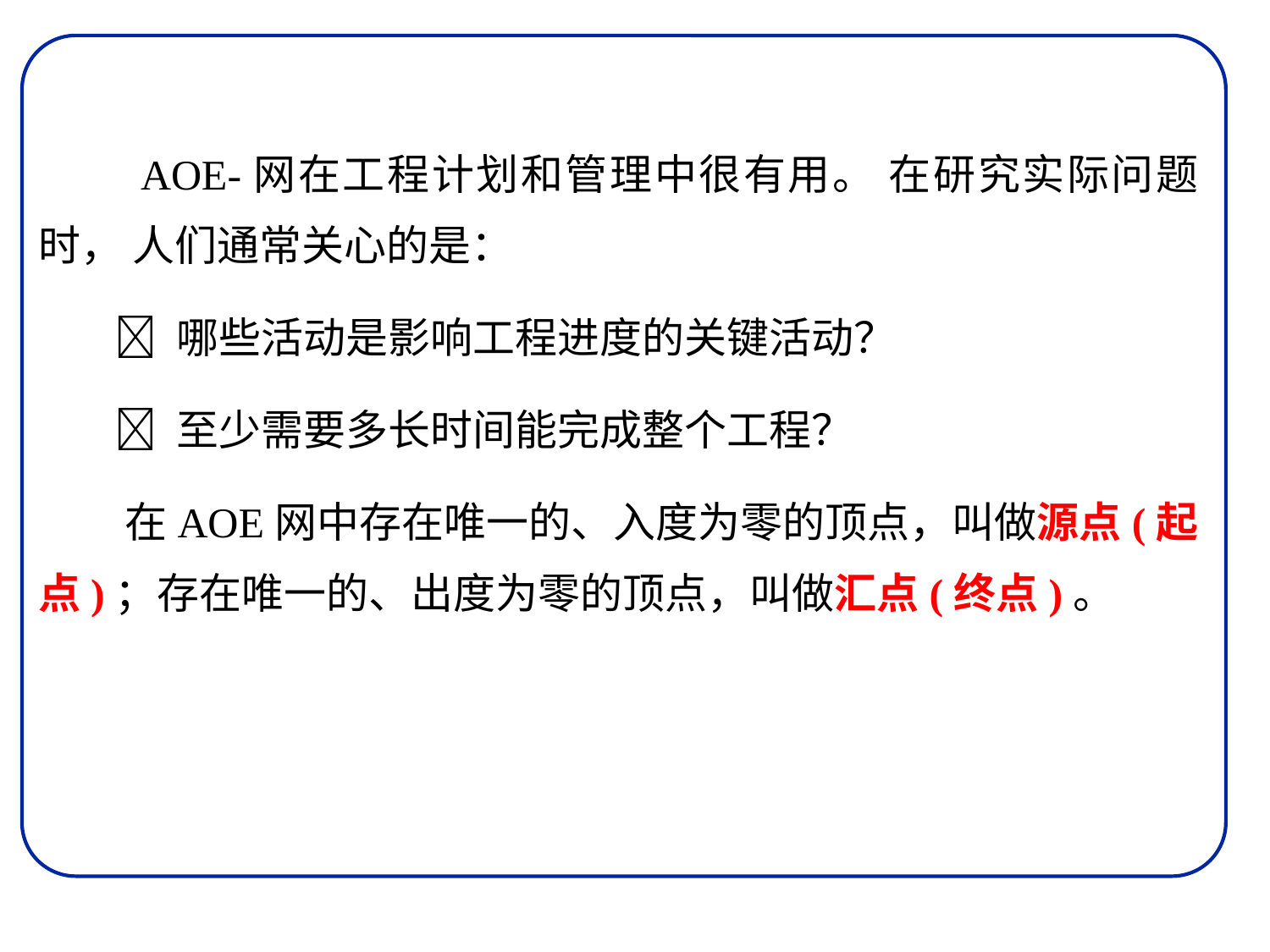

AOE-网在工程计划和管理中很有用。 在研究实际问题时， 人们通常关心的是：
        • 哪些活动是影响工程进度的关键活动？
        • 至少需要多长时间能完成整个工程？
        在AOE网中存在唯一的、入度为零的顶点，叫做源点(起点)；存在唯一的、出度为零的顶点，叫做汇点(终点)。